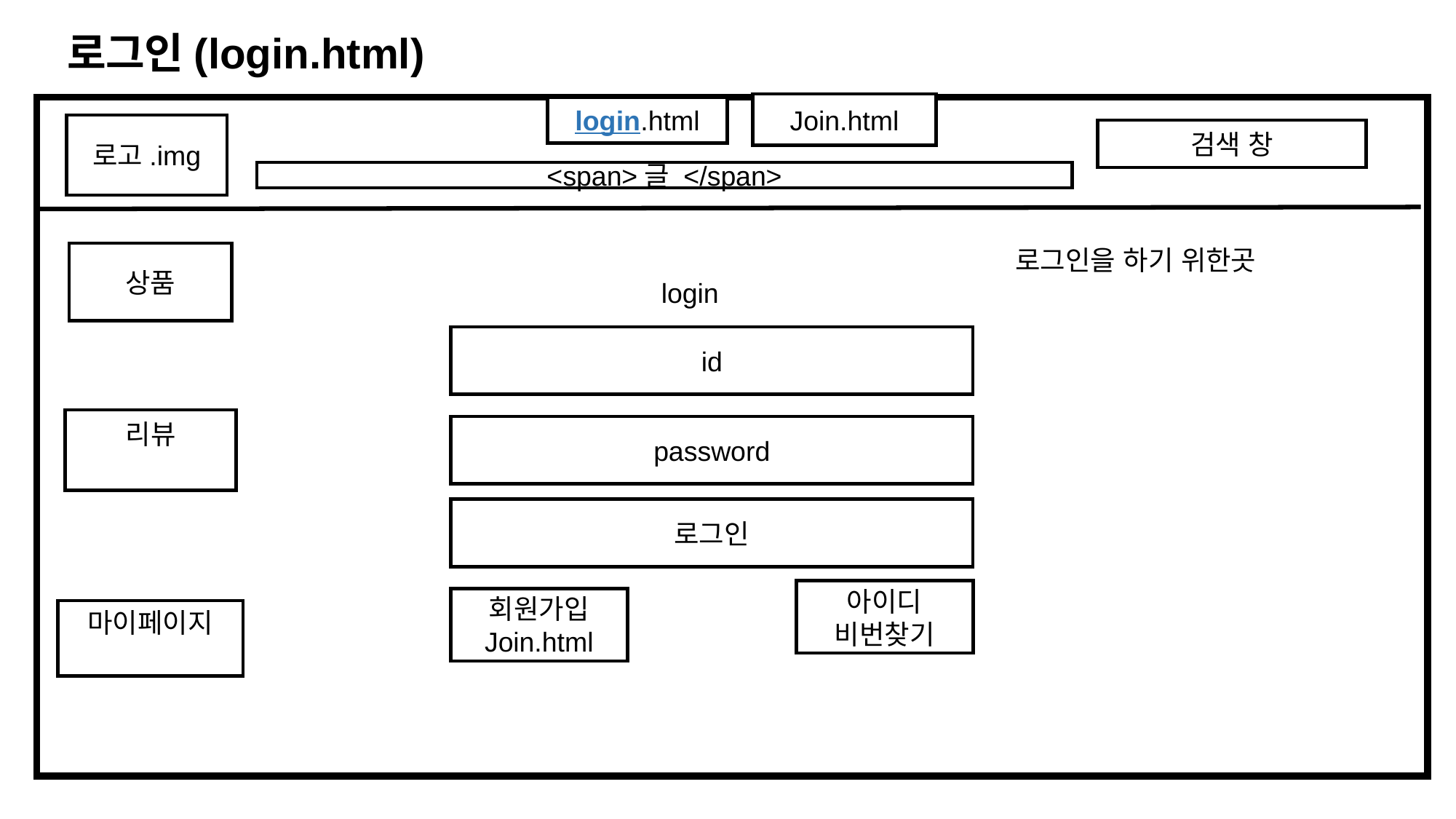

로그인(login.html)
Join.html
리뷰를
login.html
로고.img
검색 창
<span>글 </span>
로그인을 하기 위한곳
상품
login
id
리뷰

password
로그인
아이디 비번찾기
회원가입
Join.html
마이페이지